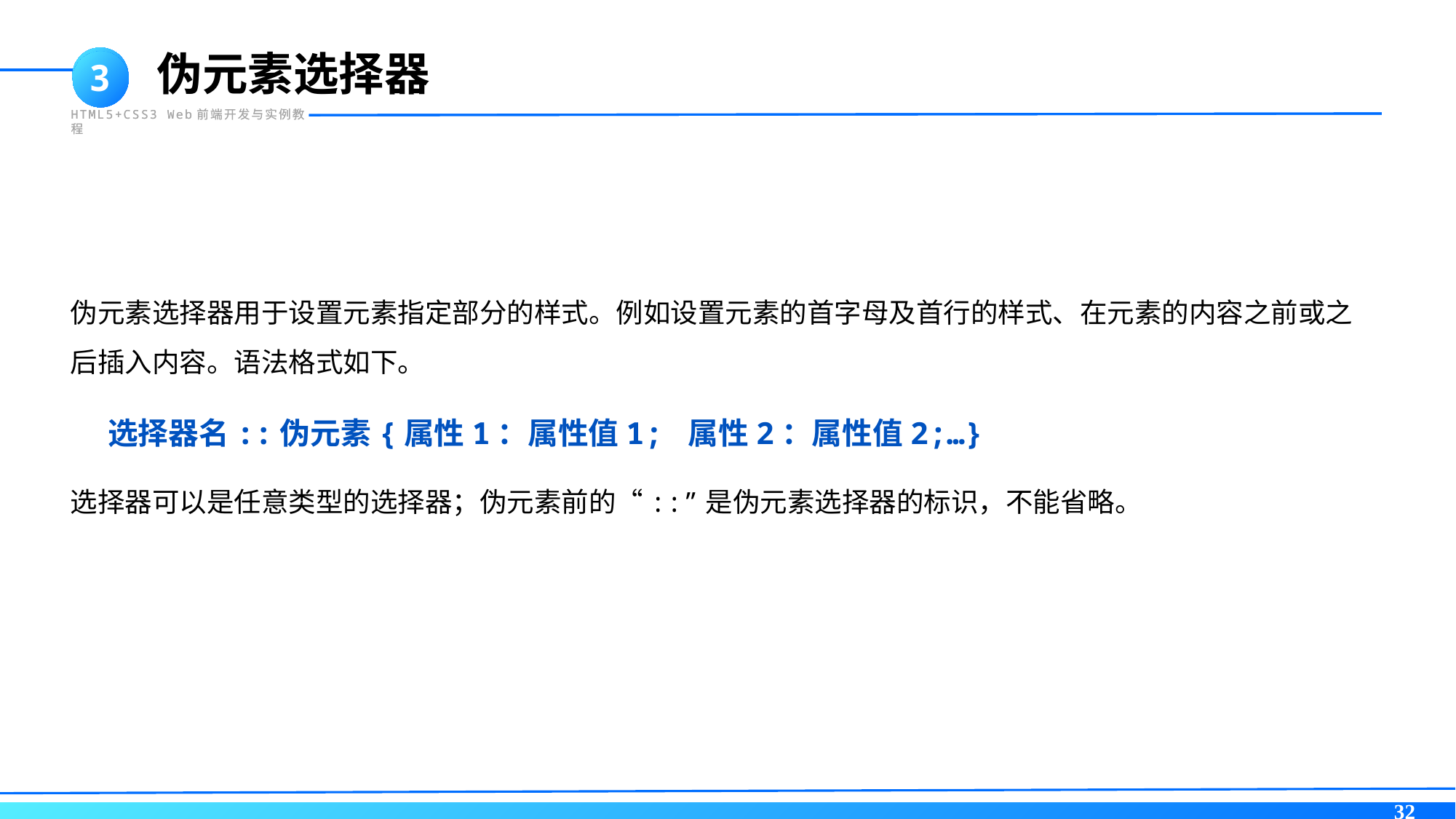

伪元素选择器
3
HTML5+CSS3 Web前端开发与实例教程
伪元素选择器用于设置元素指定部分的样式。例如设置元素的首字母及首行的样式、在元素的内容之前或之后插入内容。语法格式如下。
     选择器名::伪元素{属性1：属性值1; 属性2：属性值2;…}
选择器可以是任意类型的选择器；伪元素前的“::”是伪元素选择器的标识，不能省略。

32